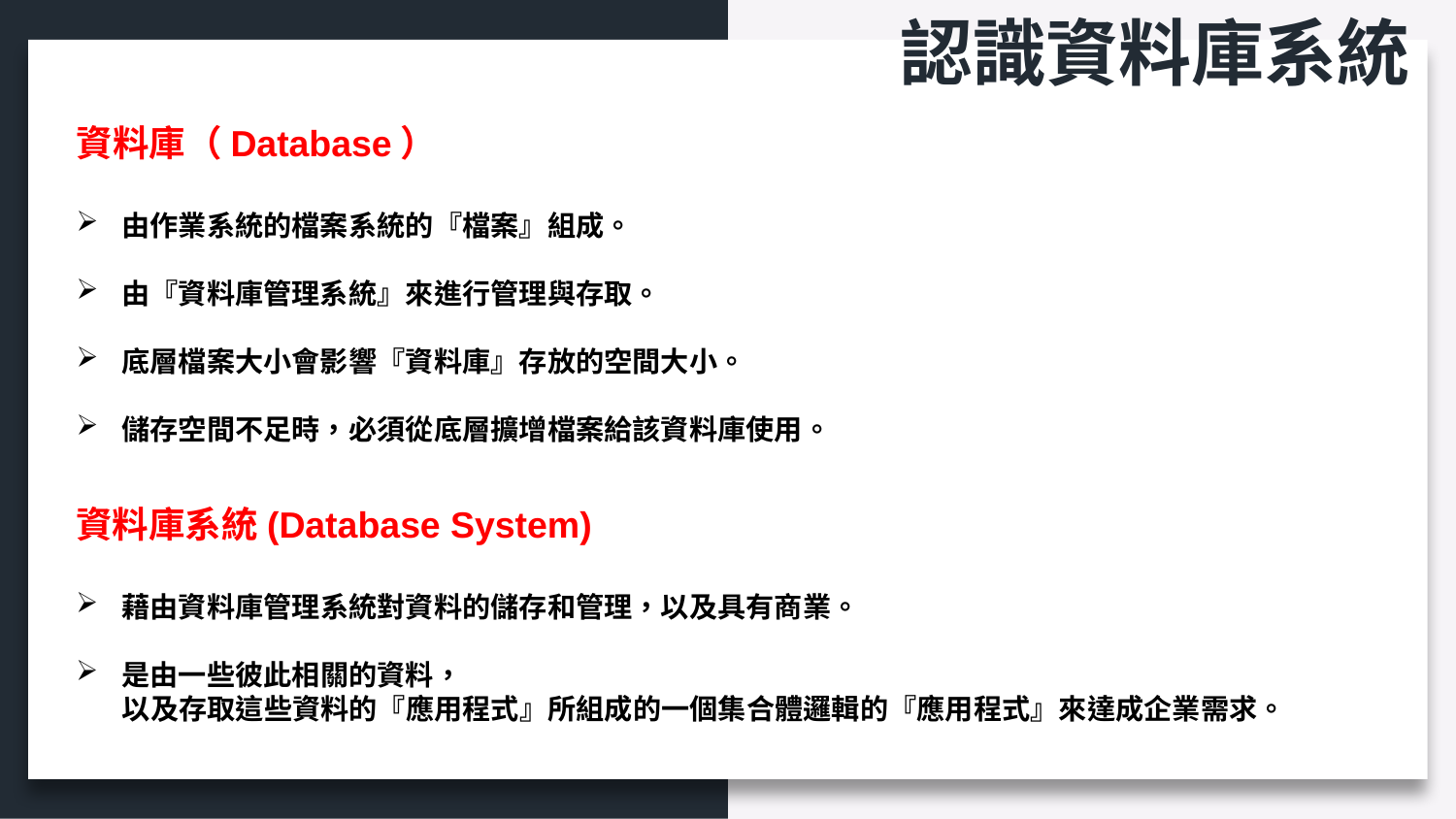

認識資料庫系統
資料庫（Database）

由作業系統的檔案系統的『檔案』組成。

由『資料庫管理系統』來進行管理與存取。

底層檔案大小會影響『資料庫』存放的空間大小。

儲存空間不足時，必須從底層擴增檔案給該資料庫使用。
資料庫系統(Database System)

藉由資料庫管理系統對資料的儲存和管理，以及具有商業。

是由一些彼此相關的資料，
      以及存取這些資料的『應用程式』所組成的一個集合體邏輯的『應用程式』來達成企業需求。